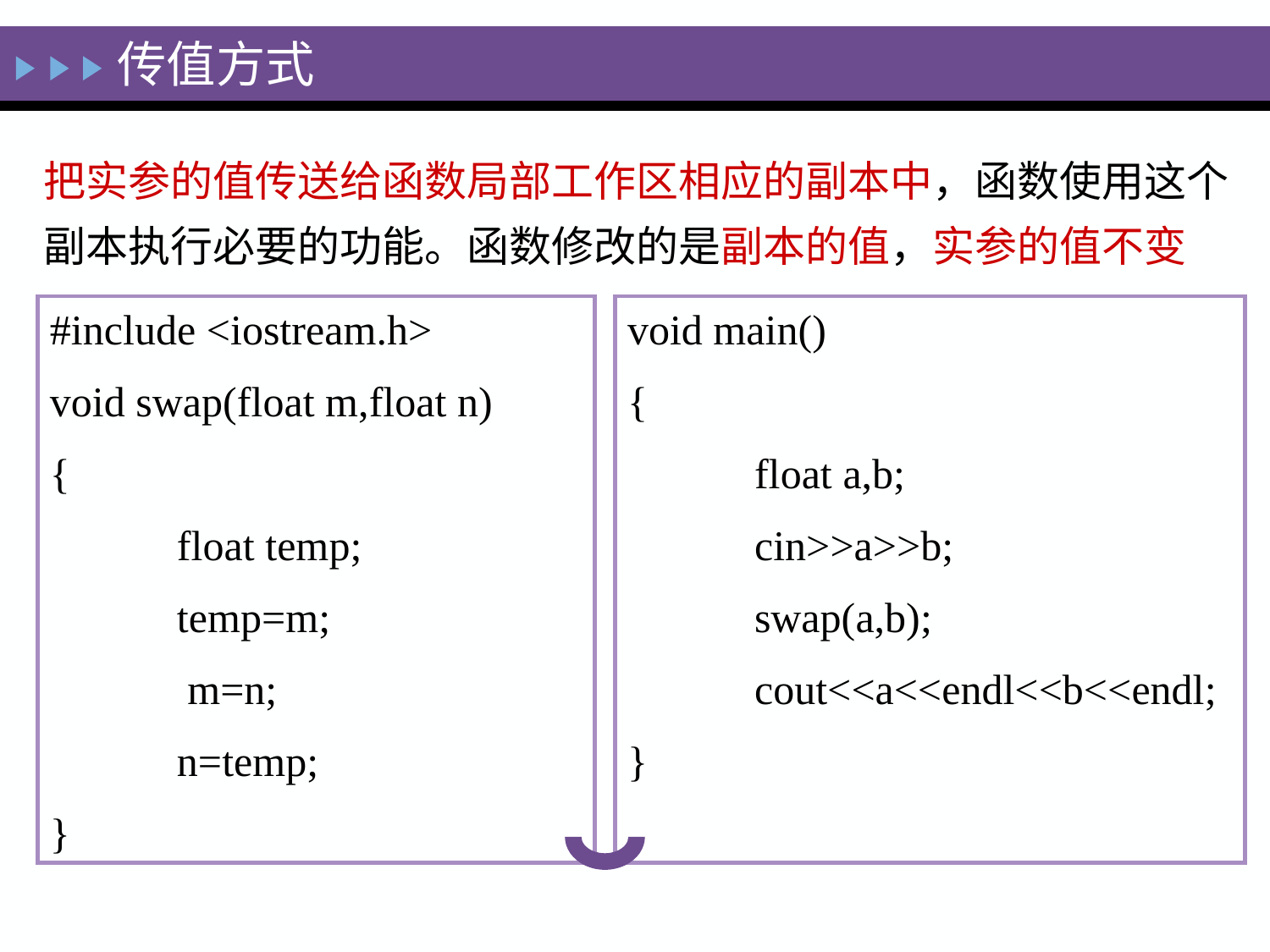

传值方式
把实参的值传送给函数局部工作区相应的副本中，函数使用这个副本执行必要的功能。函数修改的是副本的值，实参的值不变
#include <iostream.h>
void swap(float m,float n)
{
	float temp;
 	temp=m;
	 m=n;
 	n=temp;
}
void main()
{
	float a,b;
 	cin>>a>>b;
 	swap(a,b);
	cout<<a<<endl<<b<<endl;
}